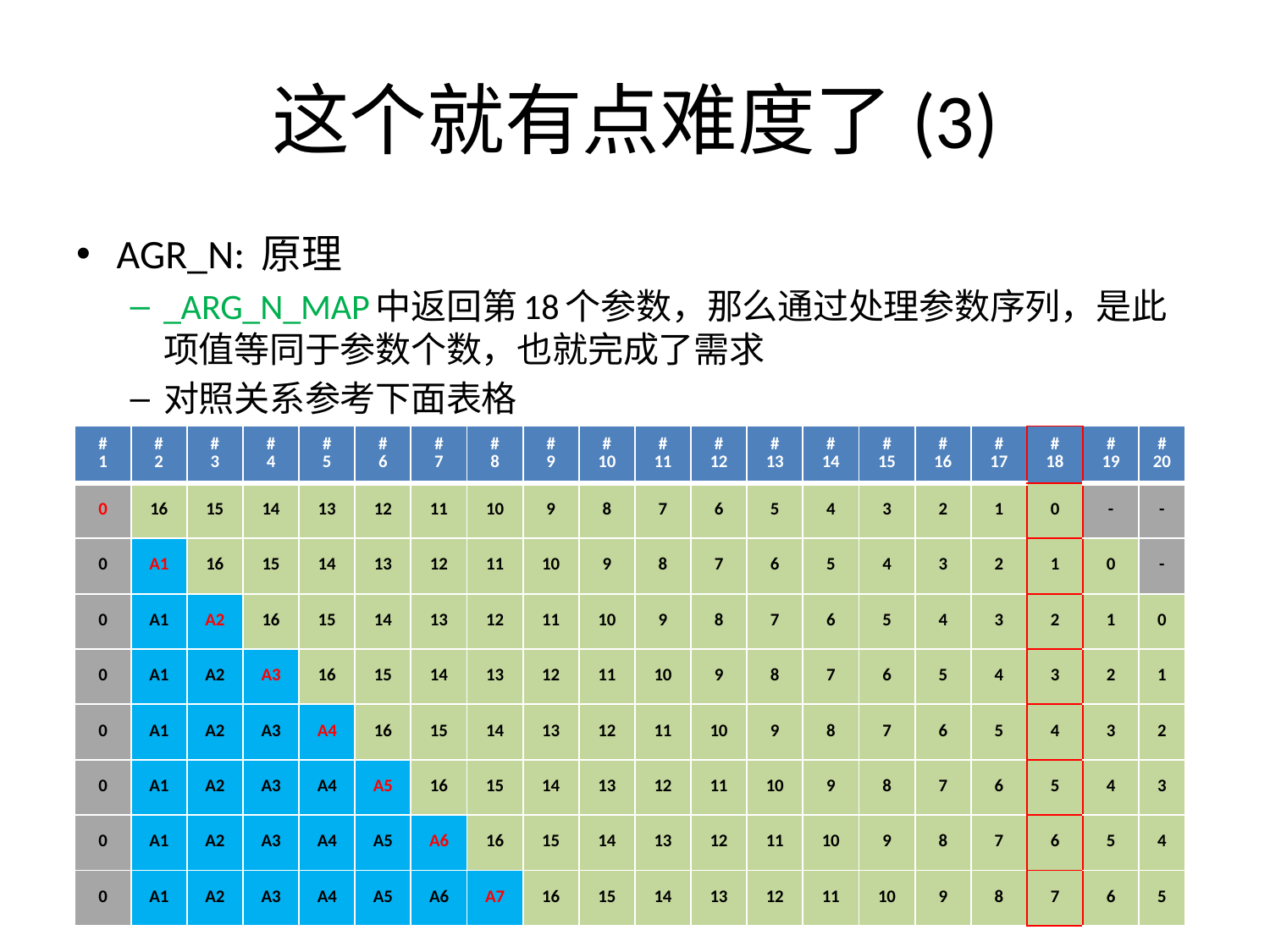

# 这个就有点难度了(3)
AGR_N: 原理
_ARG_N_MAP中返回第18个参数，那么通过处理参数序列，是此项值等同于参数个数，也就完成了需求
对照关系参考下面表格

| # 1 | # 2 | # 3 | # 4 | # 5 | # 6 | # 7 | # 8 | # 9 | # 10 | # 11 | # 12 | # 13 | # 14 | # 15 | # 16 | # 17 | # 18 | # 19 | # 20 |
| --- | --- | --- | --- | --- | --- | --- | --- | --- | --- | --- | --- | --- | --- | --- | --- | --- | --- | --- | --- |
| 0 | 16 | 15 | 14 | 13 | 12 | 11 | 10 | 9 | 8 | 7 | 6 | 5 | 4 | 3 | 2 | 1 | 0 | - | - |
| 0 | A1 | 16 | 15 | 14 | 13 | 12 | 11 | 10 | 9 | 8 | 7 | 6 | 5 | 4 | 3 | 2 | 1 | 0 | - |
| 0 | A1 | A2 | 16 | 15 | 14 | 13 | 12 | 11 | 10 | 9 | 8 | 7 | 6 | 5 | 4 | 3 | 2 | 1 | 0 |
| 0 | A1 | A2 | A3 | 16 | 15 | 14 | 13 | 12 | 11 | 10 | 9 | 8 | 7 | 6 | 5 | 4 | 3 | 2 | 1 |
| 0 | A1 | A2 | A3 | A4 | 16 | 15 | 14 | 13 | 12 | 11 | 10 | 9 | 8 | 7 | 6 | 5 | 4 | 3 | 2 |
| 0 | A1 | A2 | A3 | A4 | A5 | 16 | 15 | 14 | 13 | 12 | 11 | 10 | 9 | 8 | 7 | 6 | 5 | 4 | 3 |
| 0 | A1 | A2 | A3 | A4 | A5 | A6 | 16 | 15 | 14 | 13 | 12 | 11 | 10 | 9 | 8 | 7 | 6 | 5 | 4 |
| 0 | A1 | A2 | A3 | A4 | A5 | A6 | A7 | 16 | 15 | 14 | 13 | 12 | 11 | 10 | 9 | 8 | 7 | 6 | 5 |